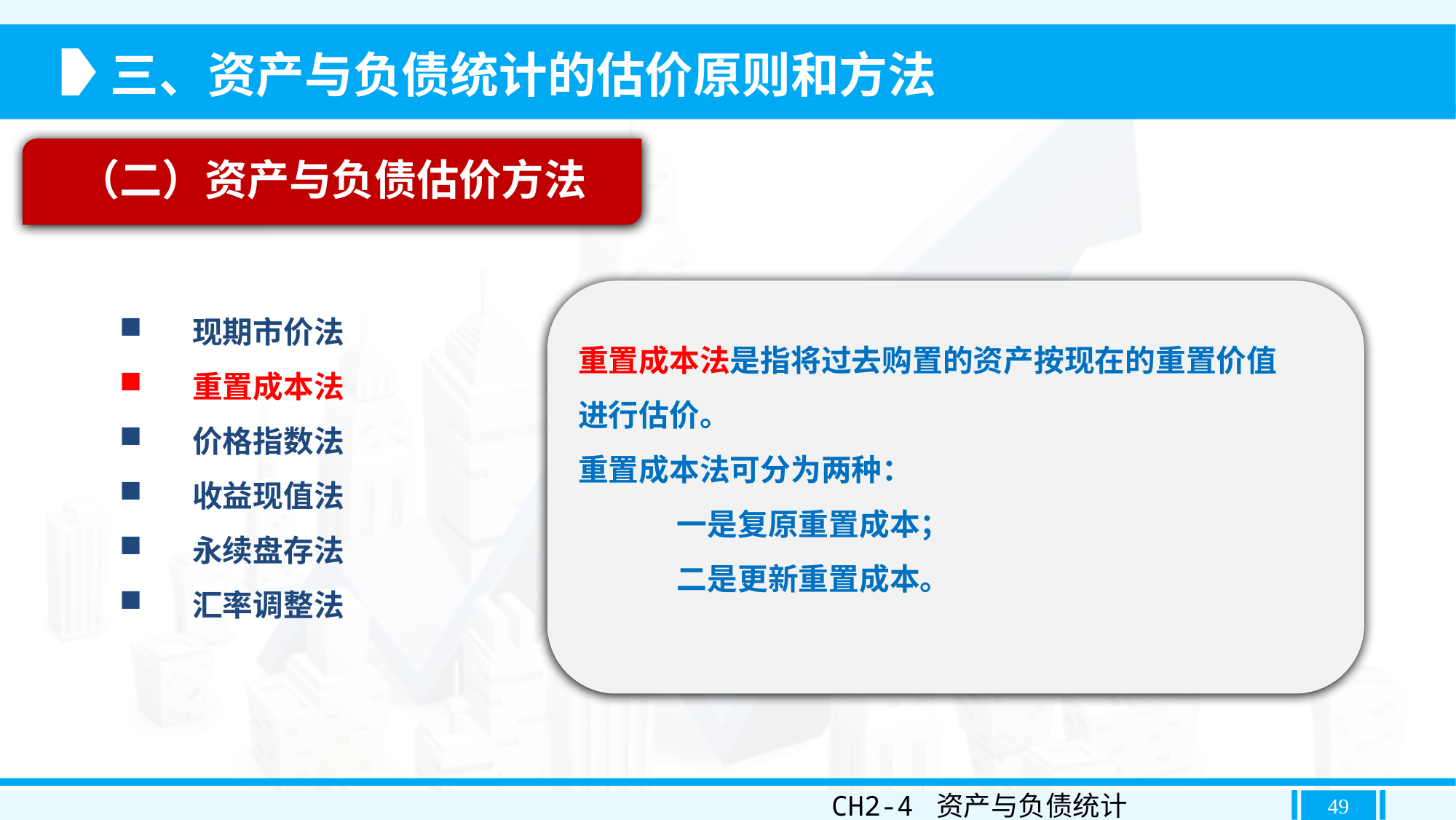

三、资产与负债统计的估价原则和方法

（二）资产与负债估价方法
重置成本法是指将过去购置的资产按现在的重置价值
进行估价。
重置成本法可分为两种：
    一是复原重置成本；
    二是更新重置成本。

现期市价法
重置成本法
价格指数法
收益现值法
永续盘存法
汇率调整法
CH2-4 资产与负债统计
49